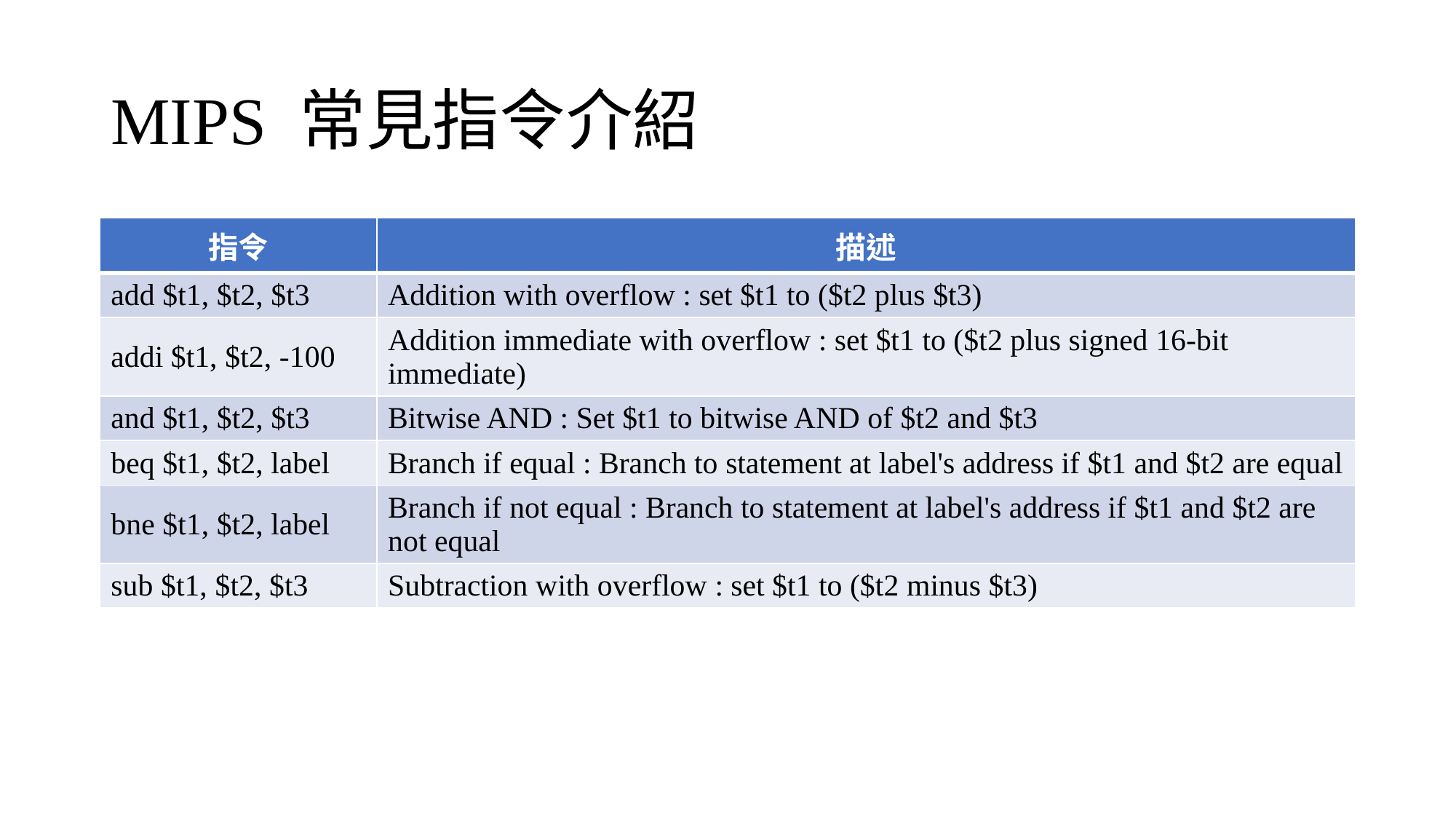

# MIPS 常見指令介紹
| 指令 | 描述 |
| --- | --- |
| add $t1, $t2, $t3 | Addition with overflow : set $t1 to ($t2 plus $t3) |
| addi $t1, $t2, -100 | Addition immediate with overflow : set $t1 to ($t2 plus signed 16-bit immediate) |
| and $t1, $t2, $t3 | Bitwise AND : Set $t1 to bitwise AND of $t2 and $t3 |
| beq $t1, $t2, label | Branch if equal : Branch to statement at label's address if $t1 and $t2 are equal |
| bne $t1, $t2, label | Branch if not equal : Branch to statement at label's address if $t1 and $t2 are not equal |
| sub $t1, $t2, $t3 | Subtraction with overflow : set $t1 to ($t2 minus $t3) |